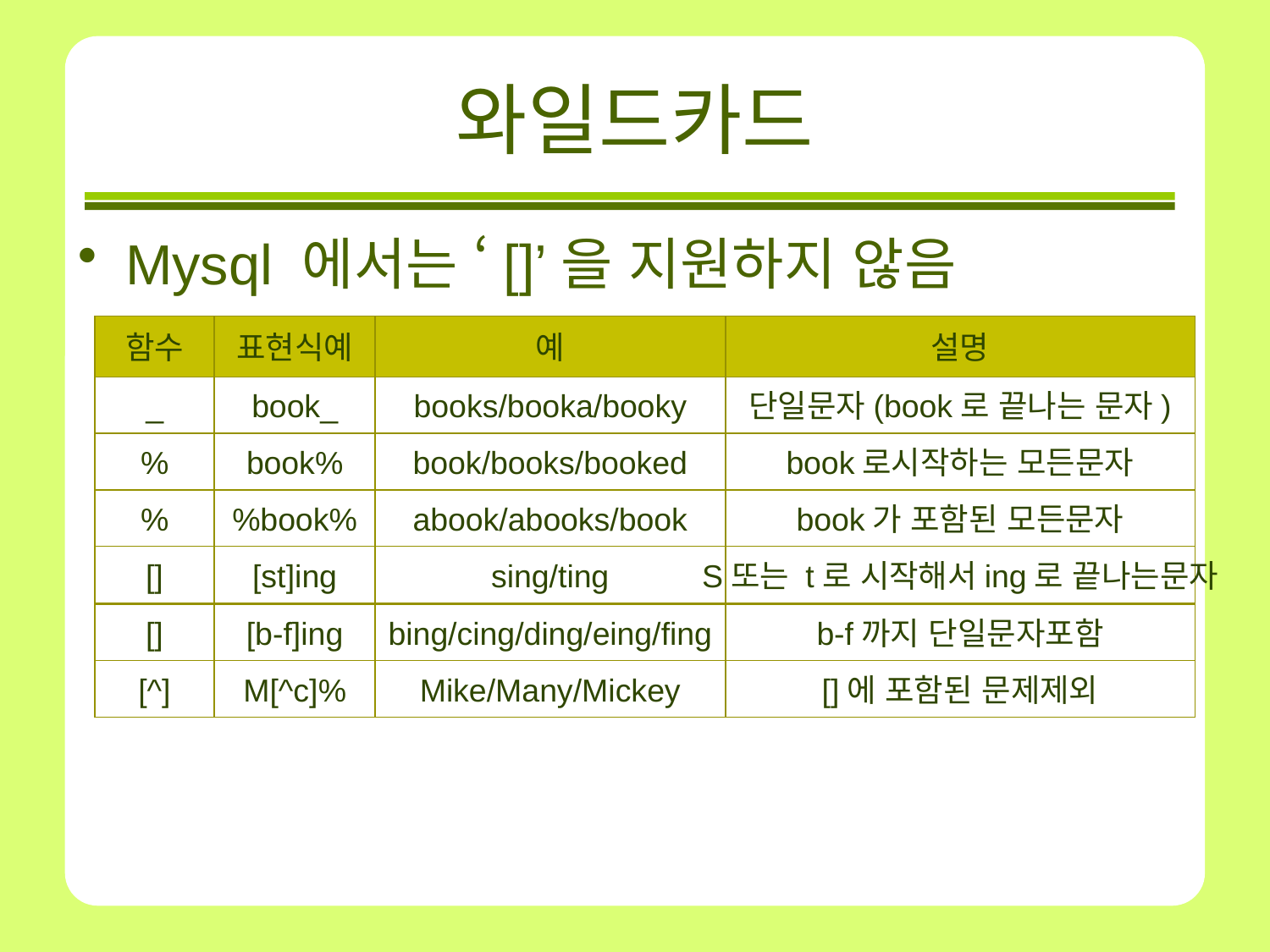

# 와일드카드
Mysql 에서는 ‘[]’을 지원하지 않음
함수
표현식예
예
설명
_
book_
books/booka/booky
단일문자(book로 끝나는 문자)
%
book%
book/books/booked
book로시작하는 모든문자
%
%book%
abook/abooks/book
book가 포함된 모든문자
[]
[st]ing
sing/ting
S또는 t로 시작해서ing로 끝나는문자
[]
[b-f]ing
bing/cing/ding/eing/fing
b-f까지 단일문자포함
[^]
M[^c]%
Mike/Many/Mickey
[]에 포함된 문제제외